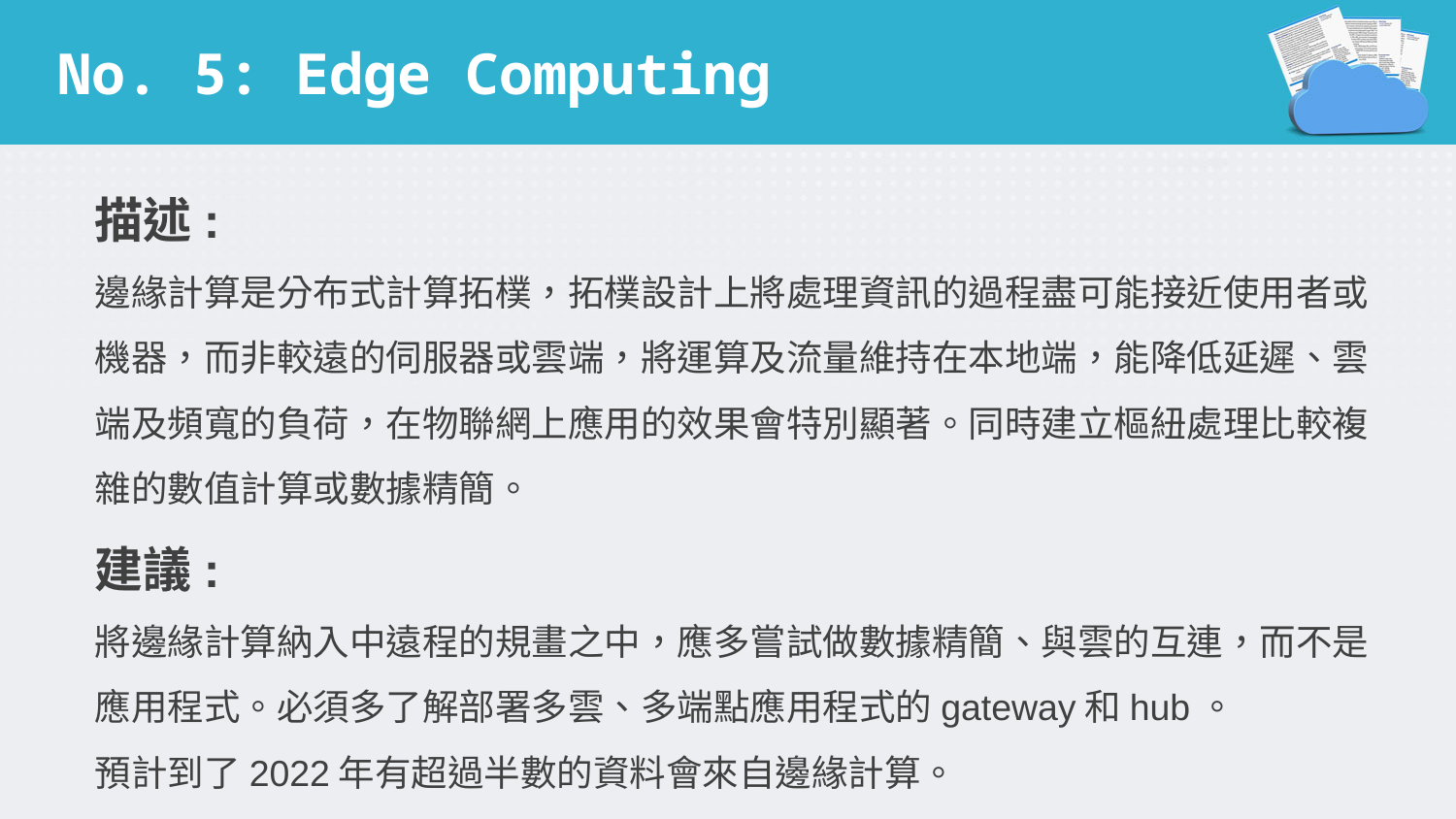

# No. 5: Edge Computing
描述:
邊緣計算是分布式計算拓樸，拓樸設計上將處理資訊的過程盡可能接近使用者或機器，而非較遠的伺服器或雲端，將運算及流量維持在本地端，能降低延遲、雲端及頻寬的負荷，在物聯網上應用的效果會特別顯著。同時建立樞紐處理比較複雜的數值計算或數據精簡。
建議:
將邊緣計算納入中遠程的規畫之中，應多嘗試做數據精簡、與雲的互連，而不是應用程式。必須多了解部署多雲、多端點應用程式的gateway和hub。
預計到了2022年有超過半數的資料會來自邊緣計算。
敏捷性和生產率的提高。他們通過分析IT和業務數據，從而獲得收益

■

關於用戶交互，業務活動和支持IT系統行為的見解。

服務改善和成本降低。他們通過大大節省時間和精力來做到這一點

■

確定正常運行時間和性能問題的原因。行為預測通知

預測可以支持資源優化工作。

風險緩解。他們通過分析監視，配置和服務台數據來做到這一點。他們

■

從操作和安全角度識別異常。

競爭差異/破壞。他們通過對市場的快速響應來做到這一點

和基於機器的班次分析得出的最終用戶需求。